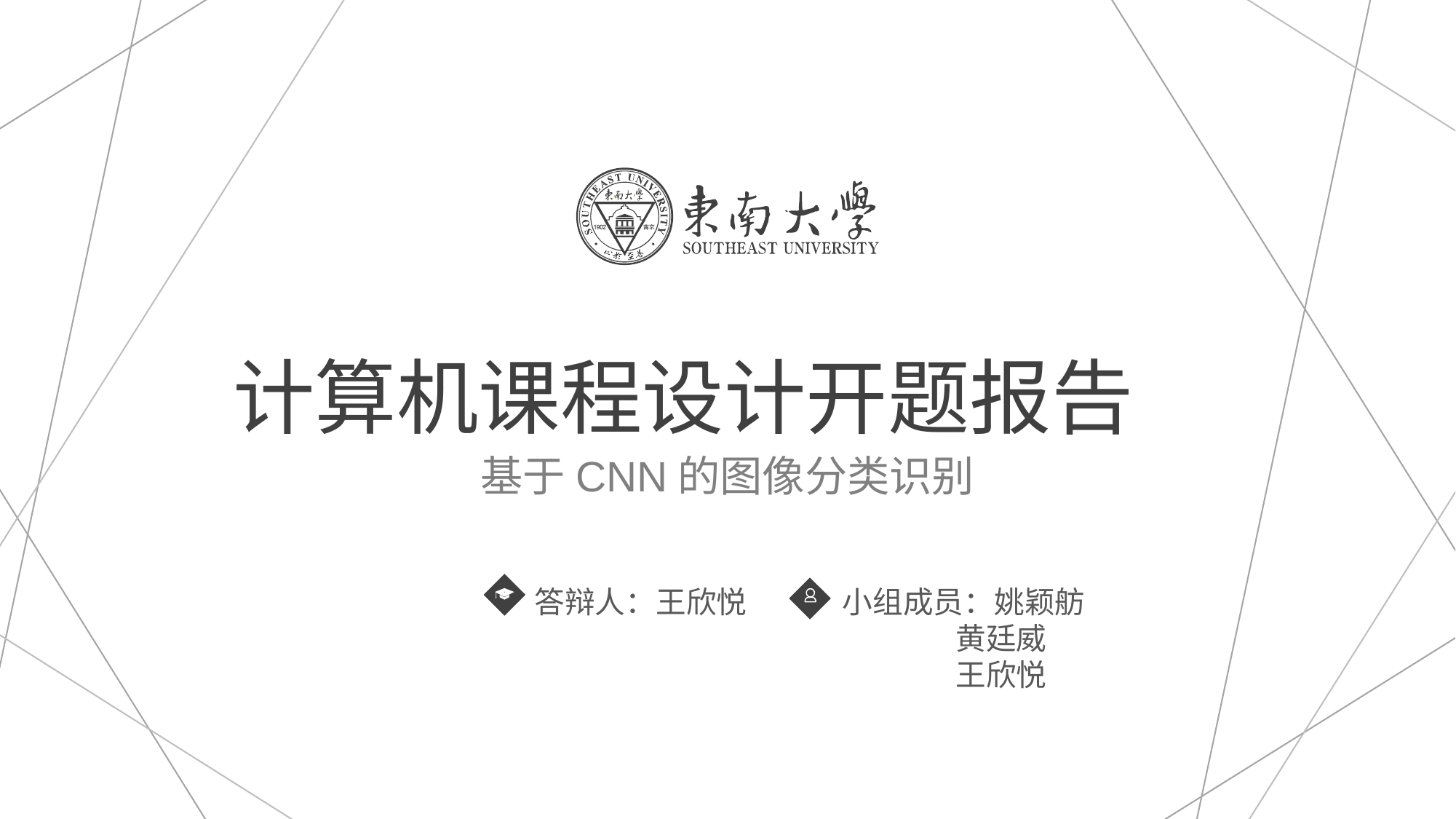

计算机课程设计开题报告
基于CNN的图像分类识别

答辩人：王欣悦
小组成员：姚颖舫
          黄廷威
          王欣悦